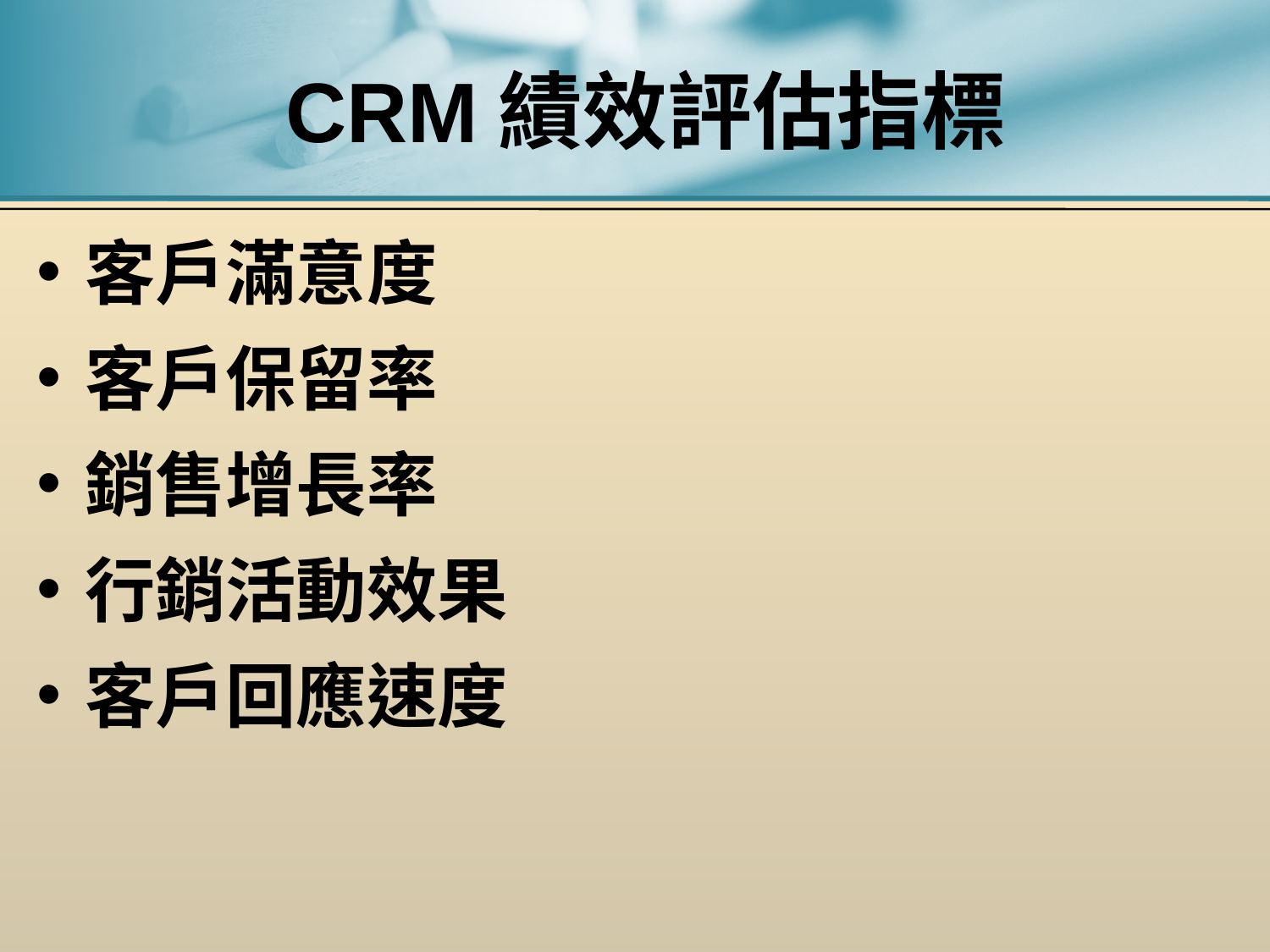

# CRM績效評估指標
客戶滿意度
客戶保留率
銷售增長率
行銷活動效果
客戶回應速度